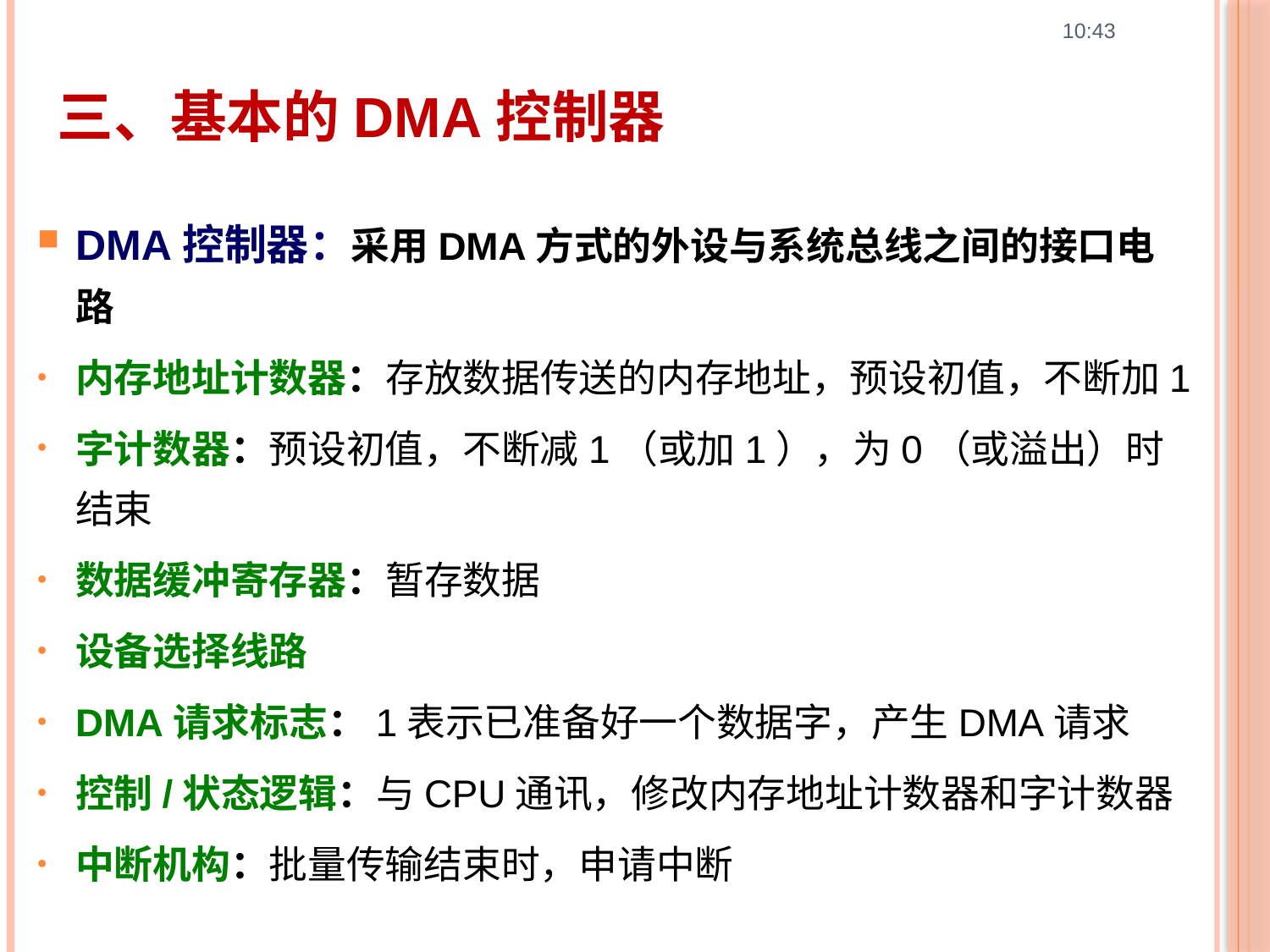

10:43
三、基本的DMA控制器
DMA控制器：采用DMA方式的外设与系统总线之间的接口电路
内存地址计数器：存放数据传送的内存地址，预设初值，不断加1
字计数器：预设初值，不断减1（或加1），为0（或溢出）时结束
数据缓冲寄存器：暂存数据
设备选择线路
DMA请求标志：1表示已准备好一个数据字，产生DMA请求
控制/状态逻辑：与CPU通讯，修改内存地址计数器和字计数器
中断机构：批量传输结束时，申请中断